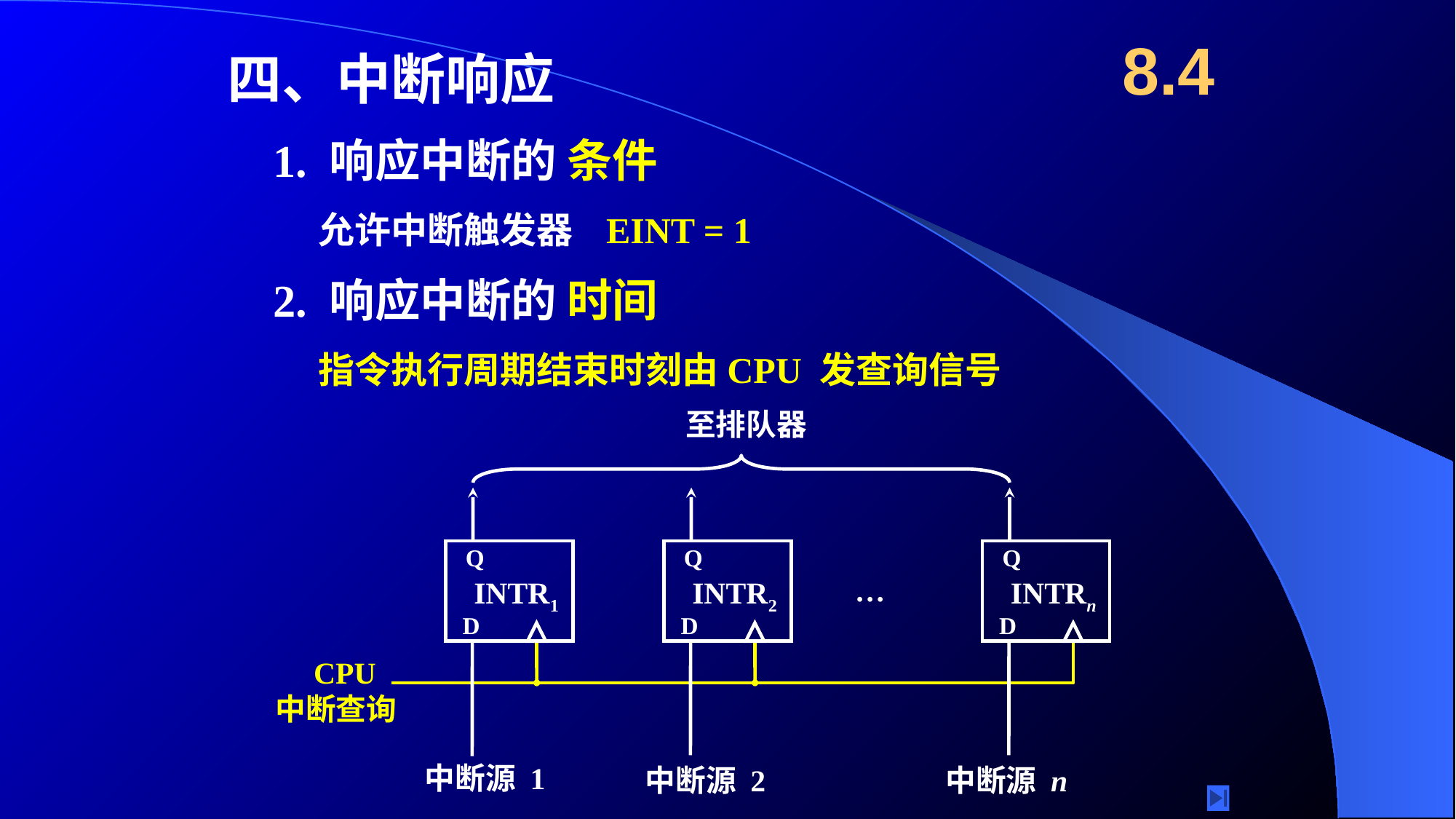

8.4
四、中断响应
1. 响应中断的 条件
允许中断触发器   EINT = 1

2. 响应中断的 时间
指令执行周期结束时刻由CPU 发查询信号
至排队器

Q
Q
Q

…
INTR1
INTR2
INTRn
D
D
D

中断源 1
中断源 2
中断源 n

     CPU
中断查询